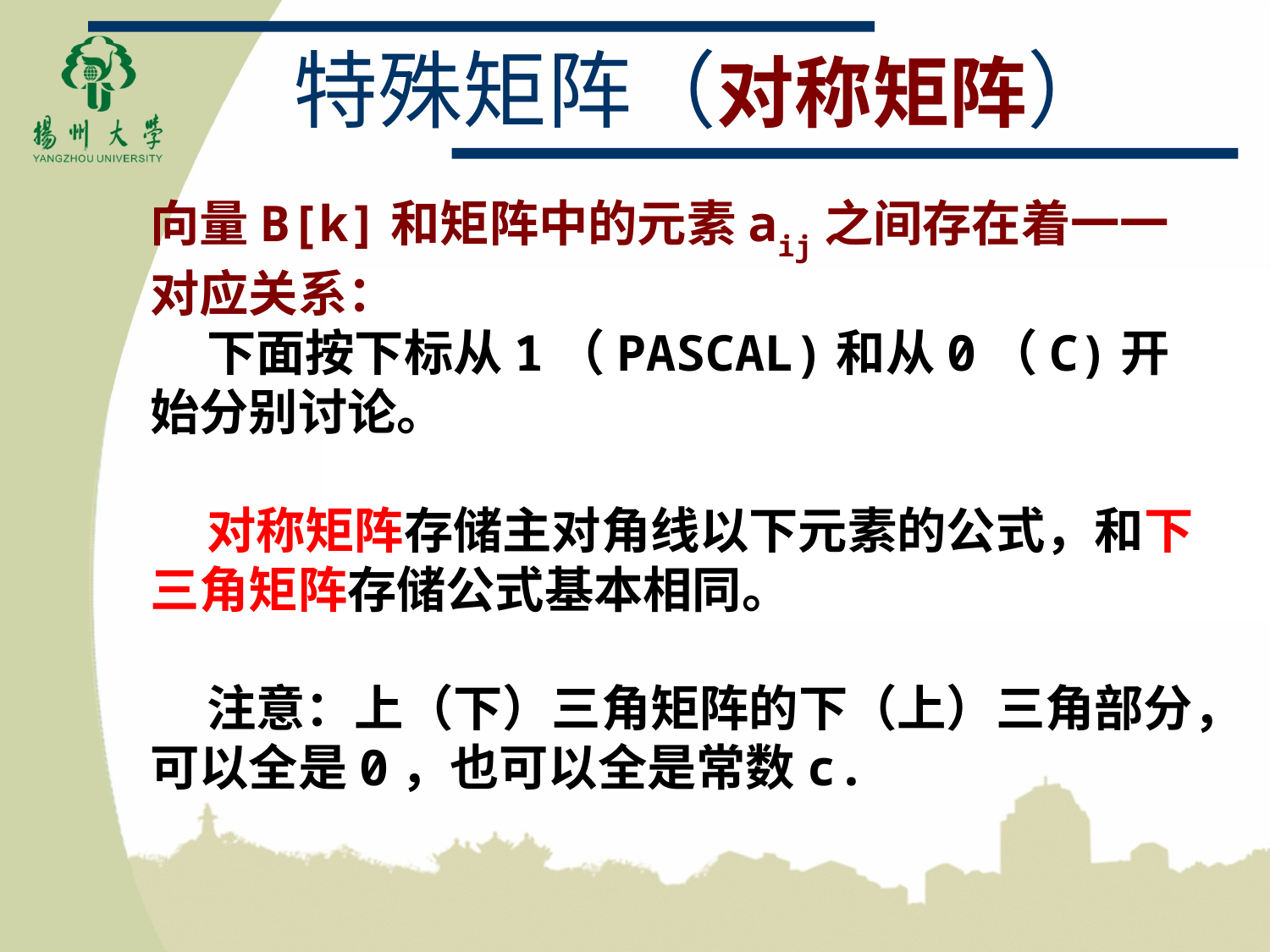

# 特殊矩阵（对称矩阵）
向量B[k]和矩阵中的元素aij之间存在着一一对应关系：
    下面按下标从1（PASCAL)和从0（C)开始分别讨论。

    对称矩阵存储主对角线以下元素的公式，和下三角矩阵存储公式基本相同。

    注意：上（下）三角矩阵的下（上）三角部分，可以全是0，也可以全是常数c.